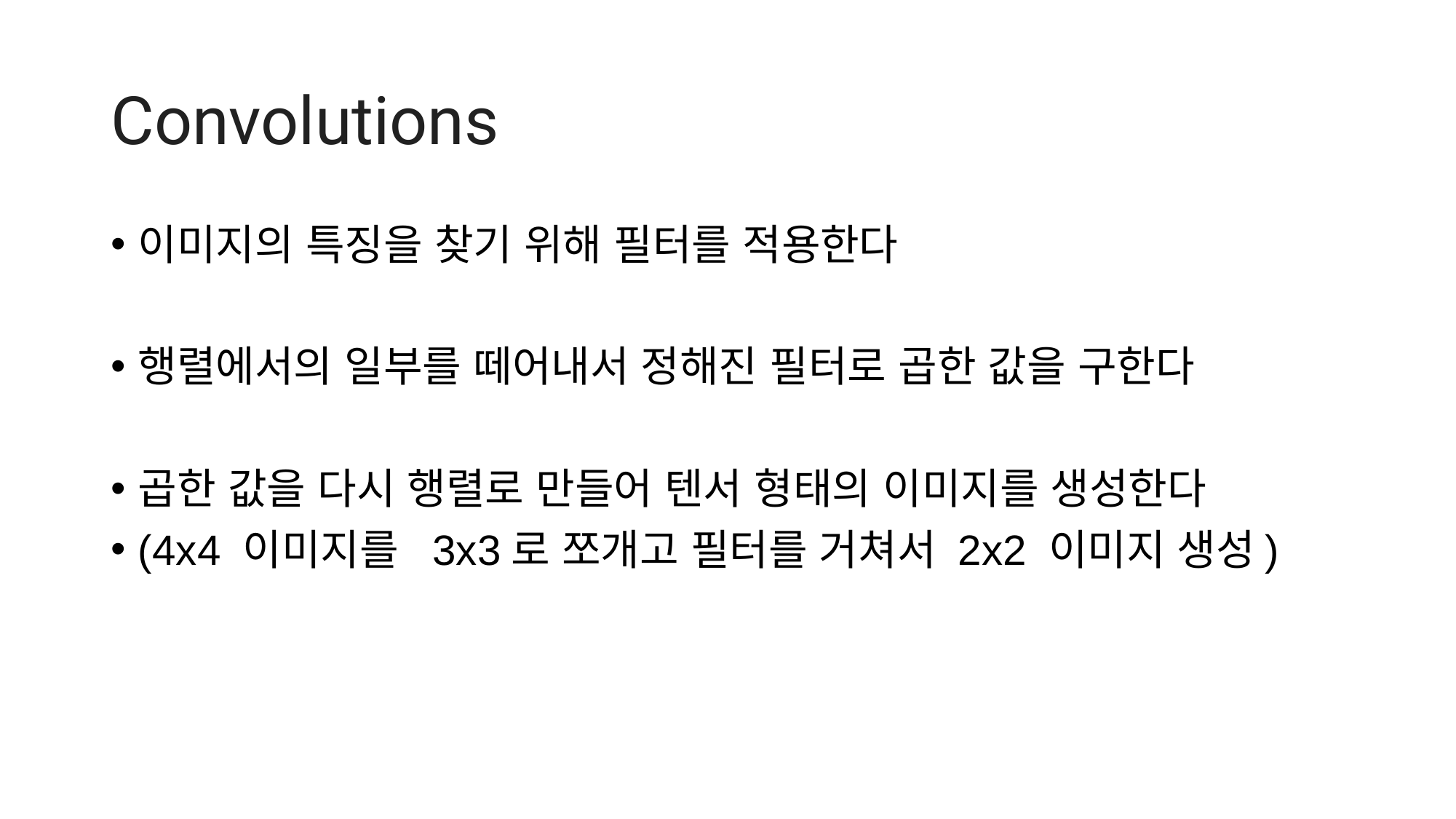

# Convolutions
이미지의 특징을 찾기 위해 필터를 적용한다

행렬에서의 일부를 떼어내서 정해진 필터로 곱한 값을 구한다

곱한 값을 다시 행렬로 만들어 텐서 형태의 이미지를 생성한다
(4x4 이미지를  3x3로 쪼개고 필터를 거쳐서 2x2 이미지 생성)